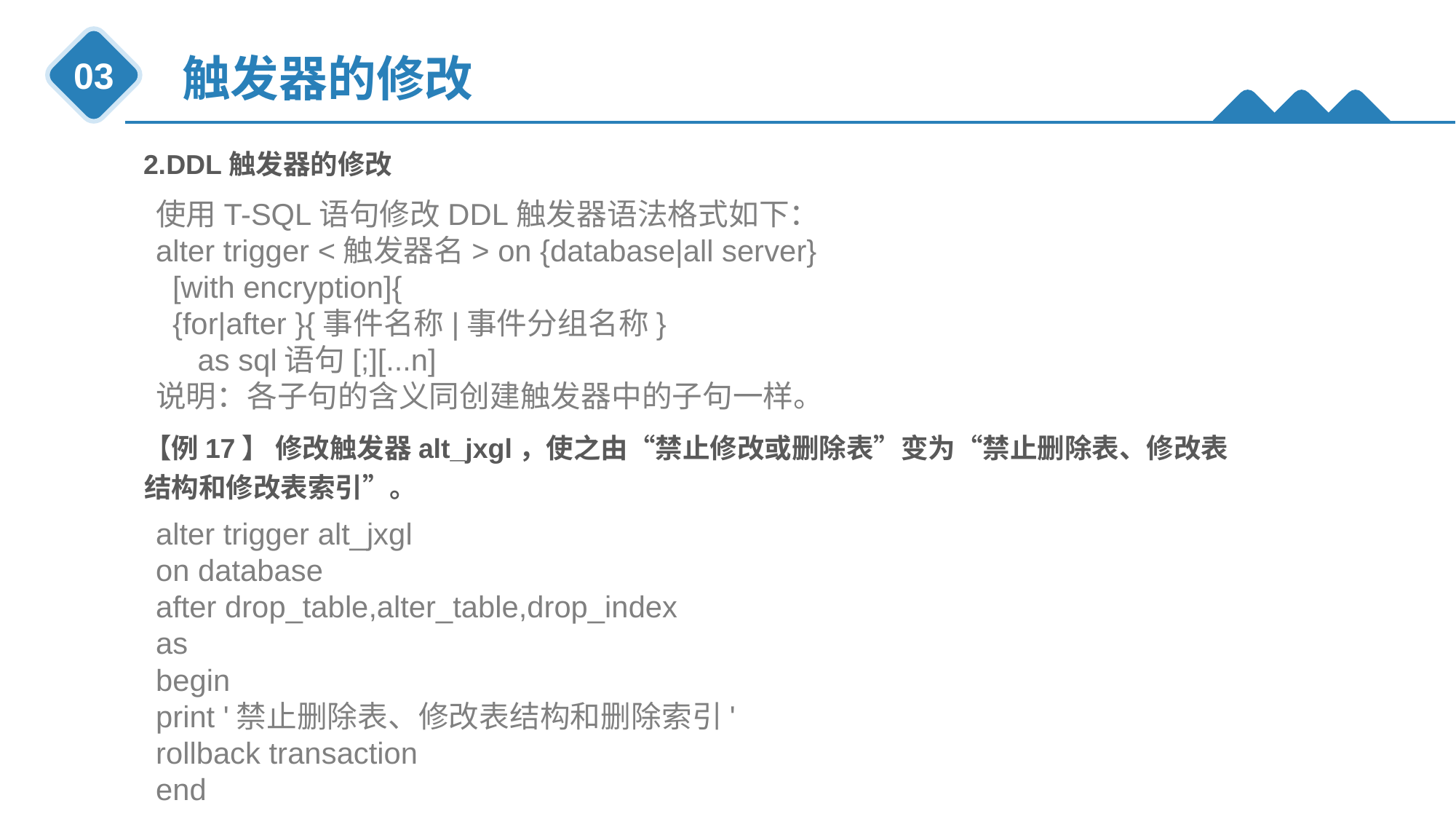

触发器的修改
03

2.DDL触发器的修改
使用T-SQL语句修改DDL触发器语法格式如下：
alter trigger <触发器名> on {database|all server}
  [with encryption]{
  {for|after }{事件名称|事件分组名称}
     as sql语句[;][...n]
说明：各子句的含义同创建触发器中的子句一样。
【例17】 修改触发器alt_jxgl，使之由“禁止修改或删除表”变为“禁止删除表、修改表结构和修改表索引”。
alter trigger alt_jxgl
on database
after drop_table,alter_table,drop_index
as
begin
print '禁止删除表、修改表结构和删除索引'
rollback transaction
end